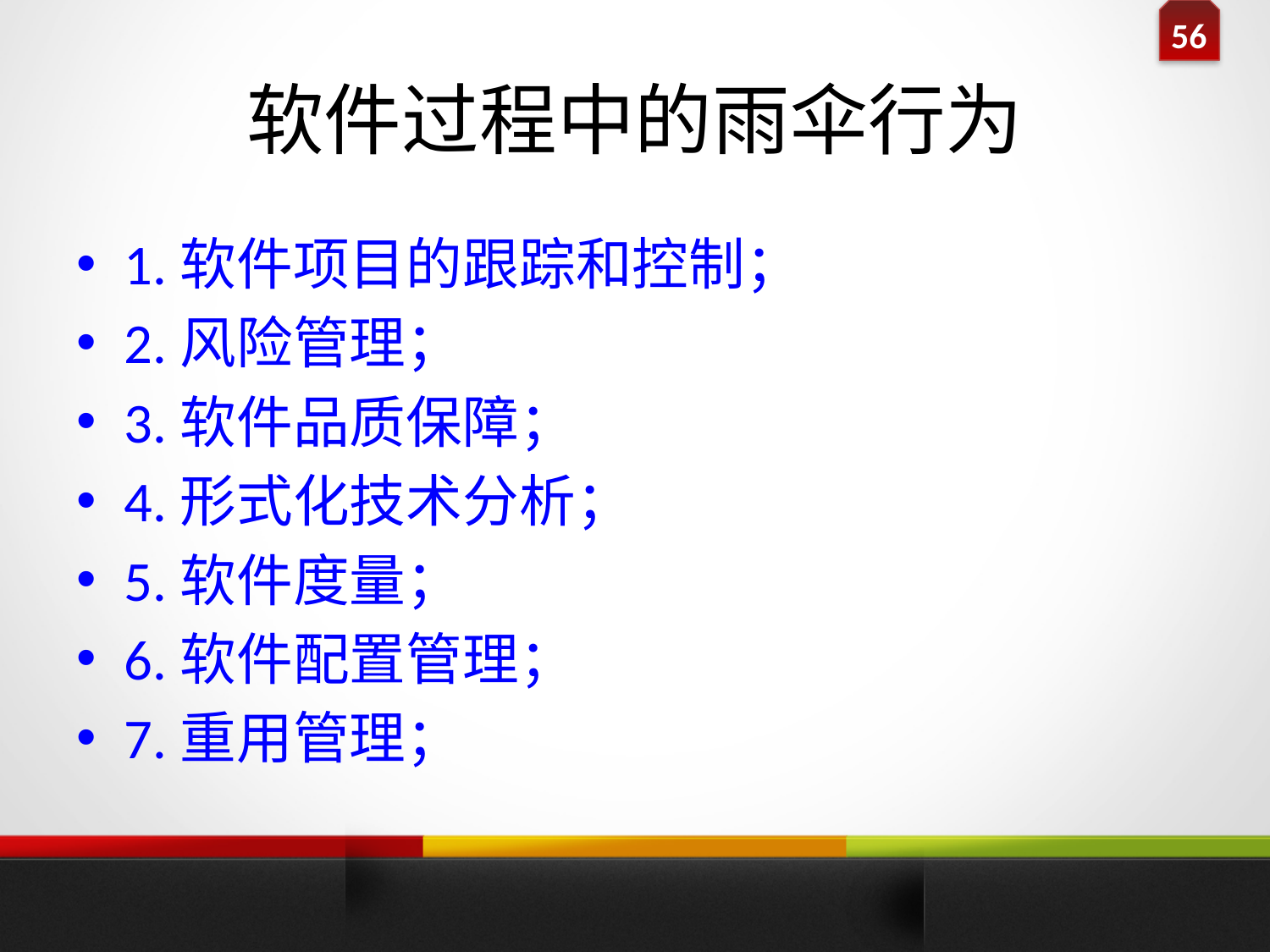

# 软件过程中的雨伞行为
1.软件项目的跟踪和控制；
2.风险管理；
3.软件品质保障；
4.形式化技术分析；
5.软件度量；
6.软件配置管理；
7.重用管理；

56